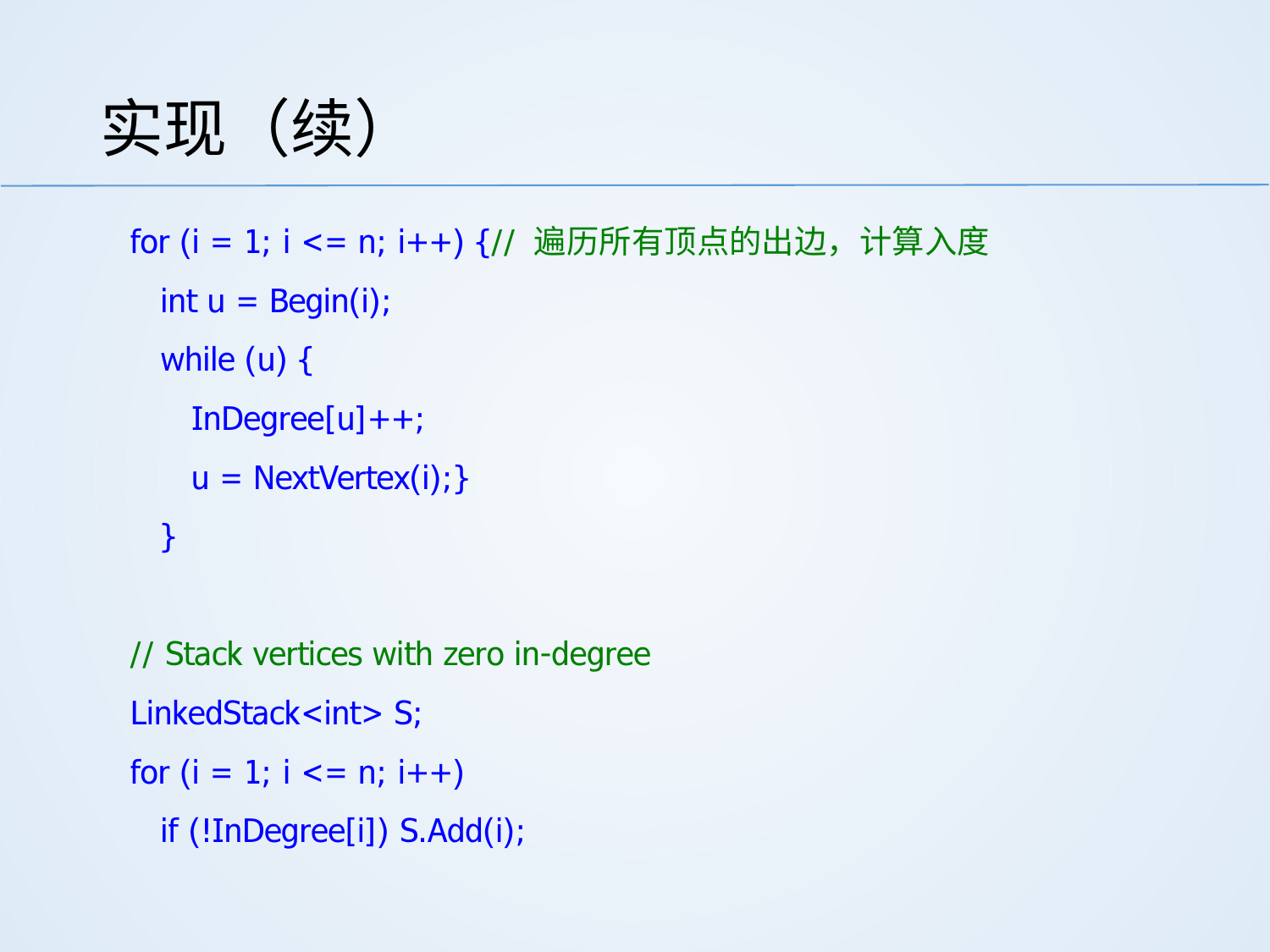

# 实现（续）
   for (i = 1; i <= n; i++) {// 遍历所有顶点的出边，计算入度
      int u = Begin(i);
      while (u) {
         InDegree[u]++;
         u = NextVertex(i);}
      }

   // Stack vertices with zero in-degree
   LinkedStack<int> S;
   for (i = 1; i <= n; i++)
      if (!InDegree[i]) S.Add(i);
14